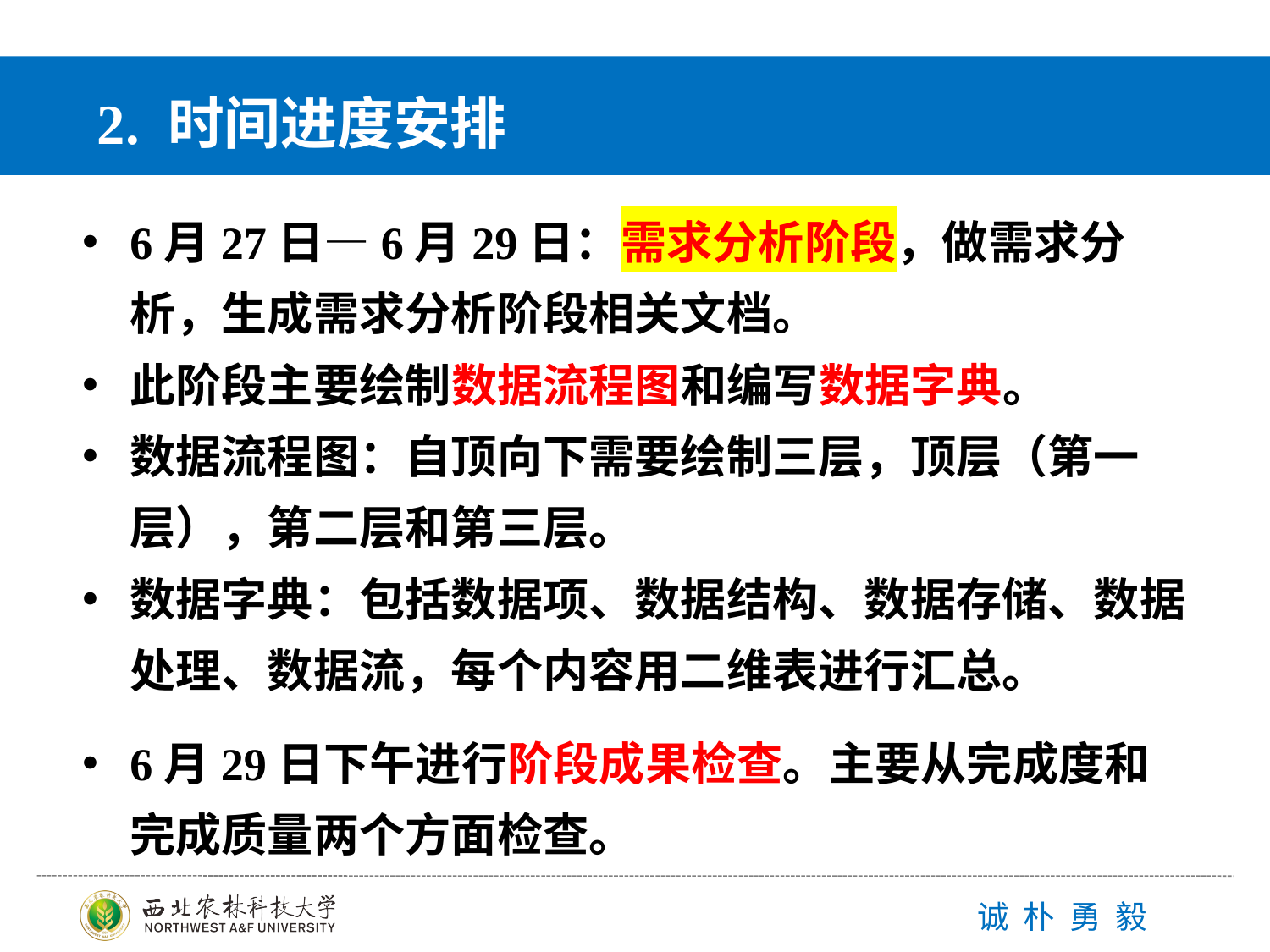

2. 时间进度安排
6月27日—6月29日：需求分析阶段，做需求分析，生成需求分析阶段相关文档。
此阶段主要绘制数据流程图和编写数据字典。
数据流程图：自顶向下需要绘制三层，顶层（第一层），第二层和第三层。
数据字典：包括数据项、数据结构、数据存储、数据处理、数据流，每个内容用二维表进行汇总。
6月29日下午进行阶段成果检查。主要从完成度和完成质量两个方面检查。